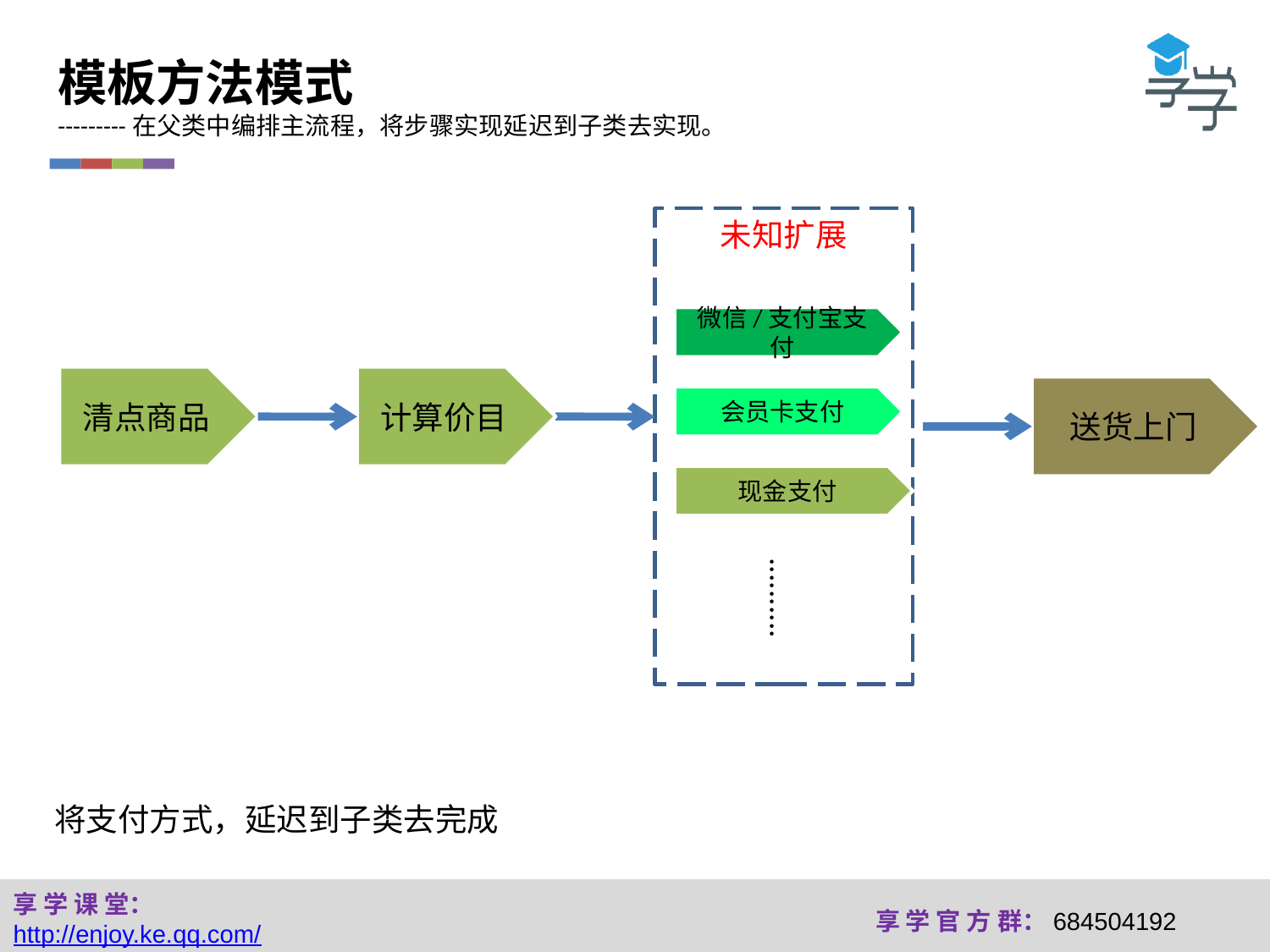

模板方法模式
---------在父类中编排主流程，将步骤实现延迟到子类去实现。

未知扩展
微信/支付宝支付
清点商品
计算价目
送货上门
会员卡支付
现金支付
..........
将支付方式，延迟到子类去完成